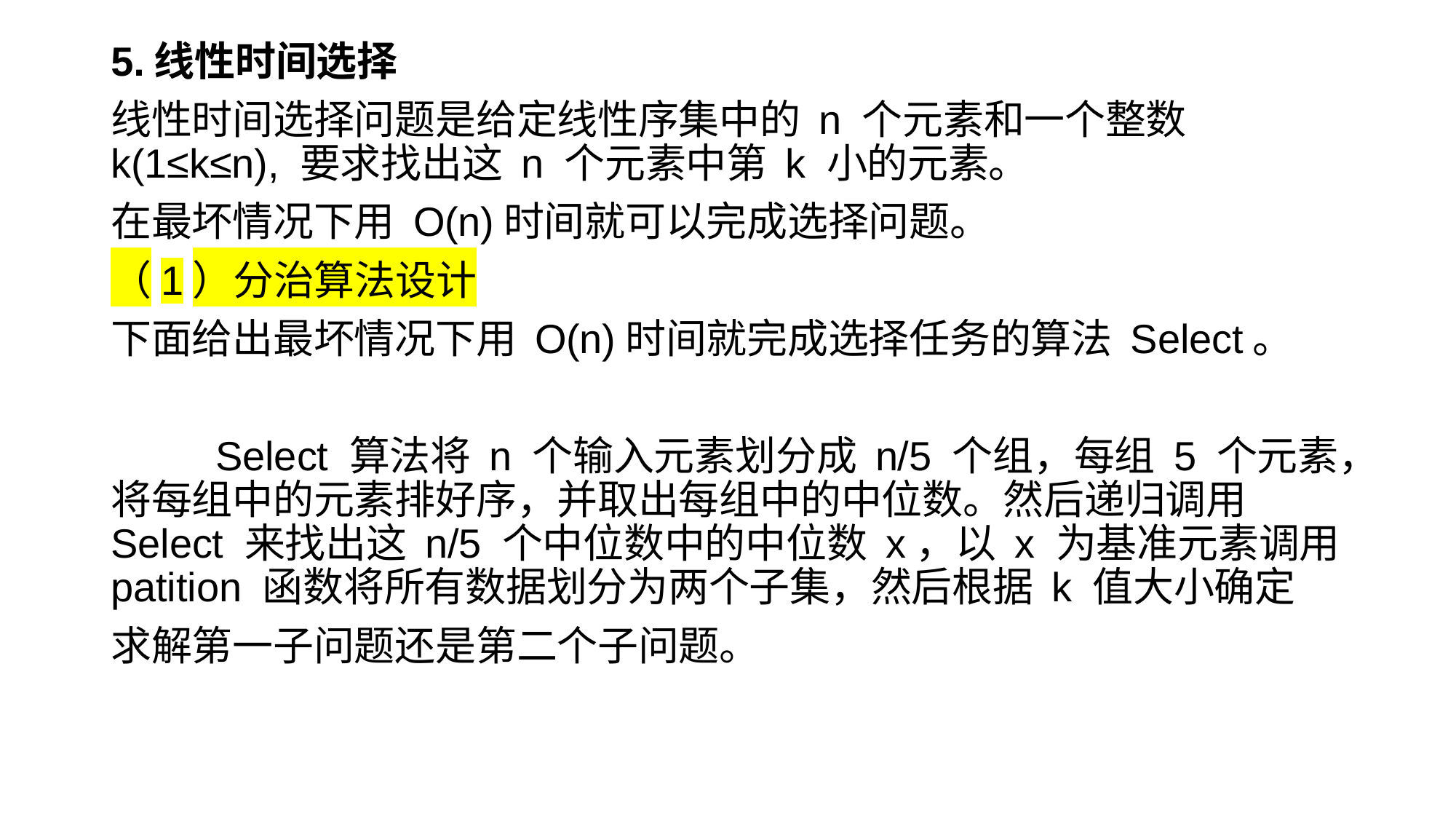

5.线性时间选择
线性时间选择问题是给定线性序集中的 n 个元素和一个整数 k(1≤k≤n), 要求找出这 n 个元素中第 k 小的元素。
在最坏情况下用 O(n)时间就可以完成选择问题。
（1）分治算法设计
下面给出最坏情况下用 O(n)时间就完成选择任务的算法 Select。

	Select 算法将 n 个输入元素划分成 n/5 个组，每组 5 个元素，将每组中的元素排好序，并取出每组中的中位数。然后递归调用 Select 来找出这 n/5 个中位数中的中位数 x，以 x 为基准元素调用 patition 函数将所有数据划分为两个子集，然后根据 k 值大小确定
求解第一子问题还是第二个子问题。